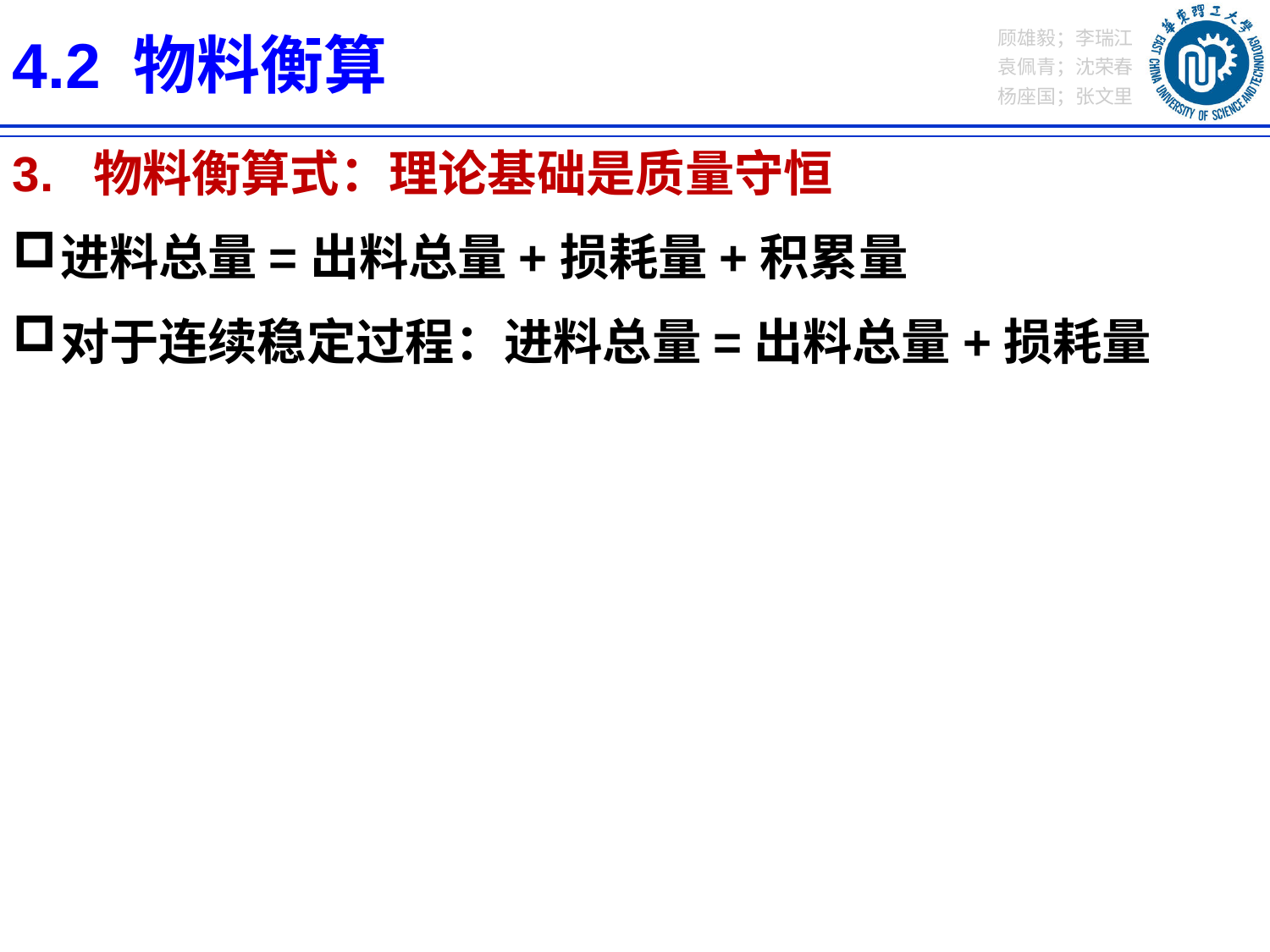

4.2 物料衡算
3.  物料衡算式：理论基础是质量守恒
进料总量=出料总量+损耗量+积累量
对于连续稳定过程：进料总量=出料总量+损耗量